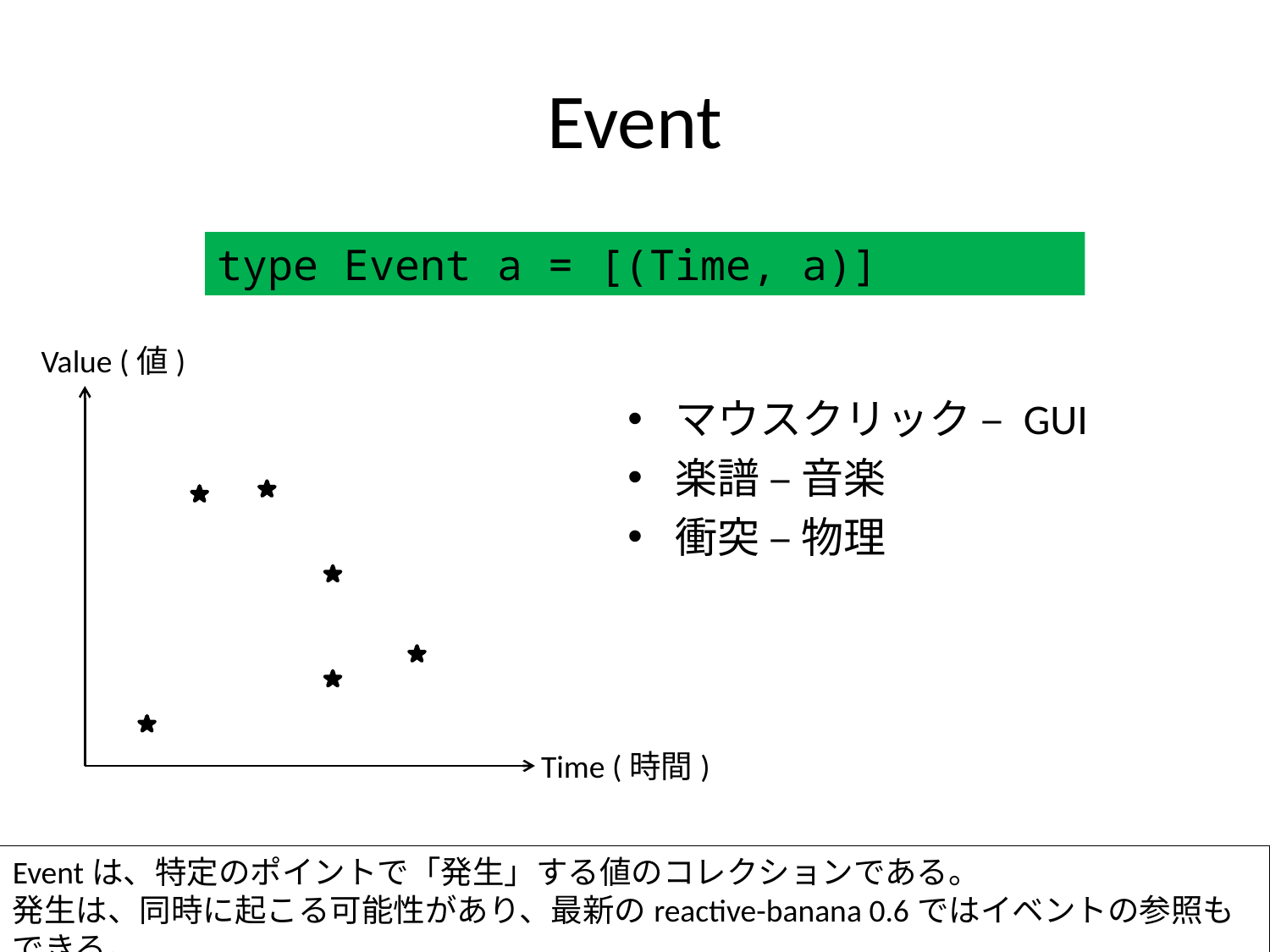

# Event
type Event a = [(Time, a)]
Value (値)
マウスクリック – GUI
楽譜 – 音楽
衝突 – 物理

Time (時間)
Eventは、特定のポイントで「発生」する値のコレクションである。
発生は、同時に起こる可能性があり、最新のreactive-banana 0.6ではイベントの参照もできる。